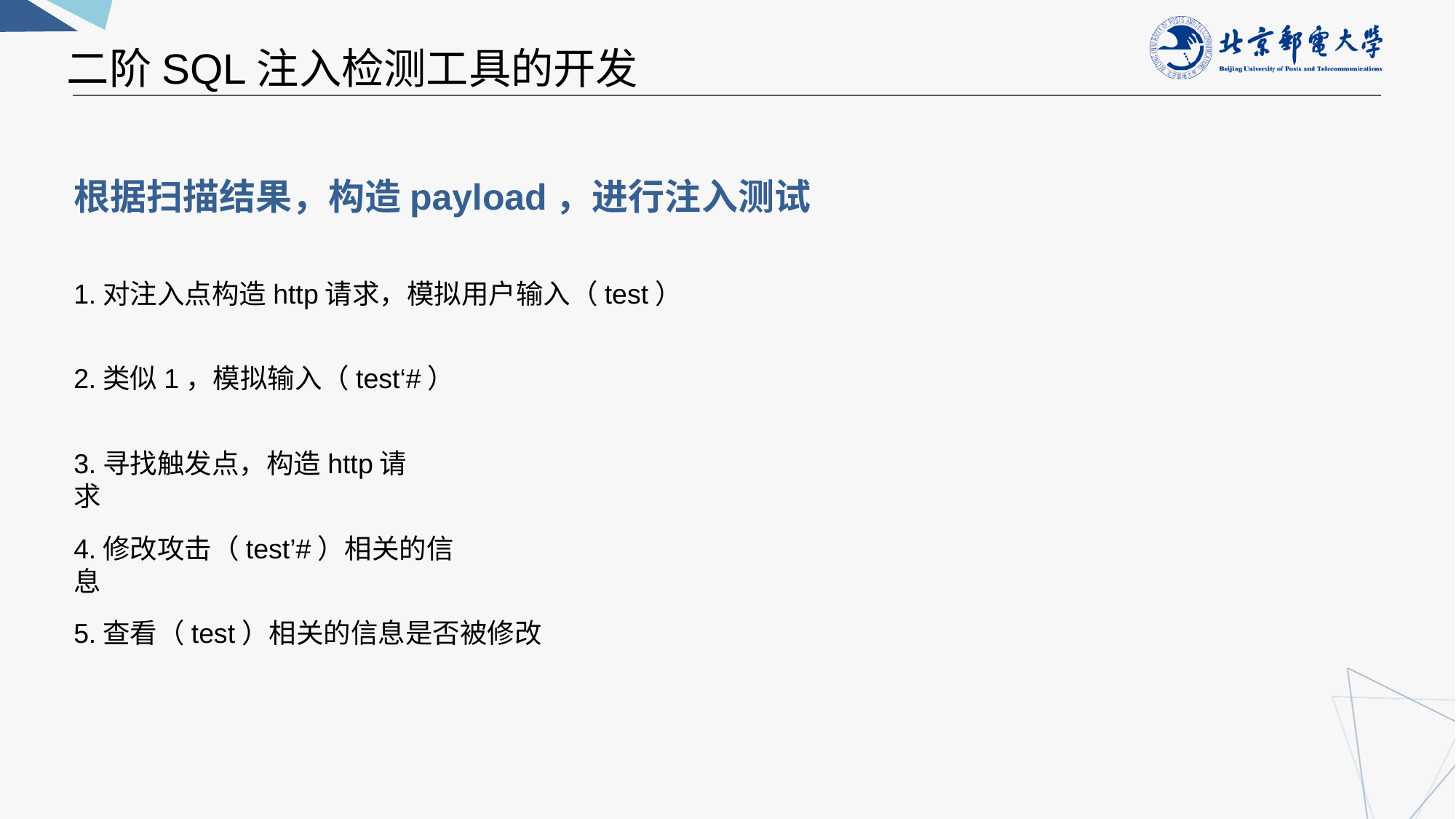

二阶SQL注入检测工具的开发
根据扫描结果，构造payload，进行注入测试
1.对注入点构造http请求，模拟用户输入（test）
2.类似1，模拟输入（test‘#）
3.寻找触发点，构造http请求
4.修改攻击（test’#）相关的信息
5.查看（test）相关的信息是否被修改